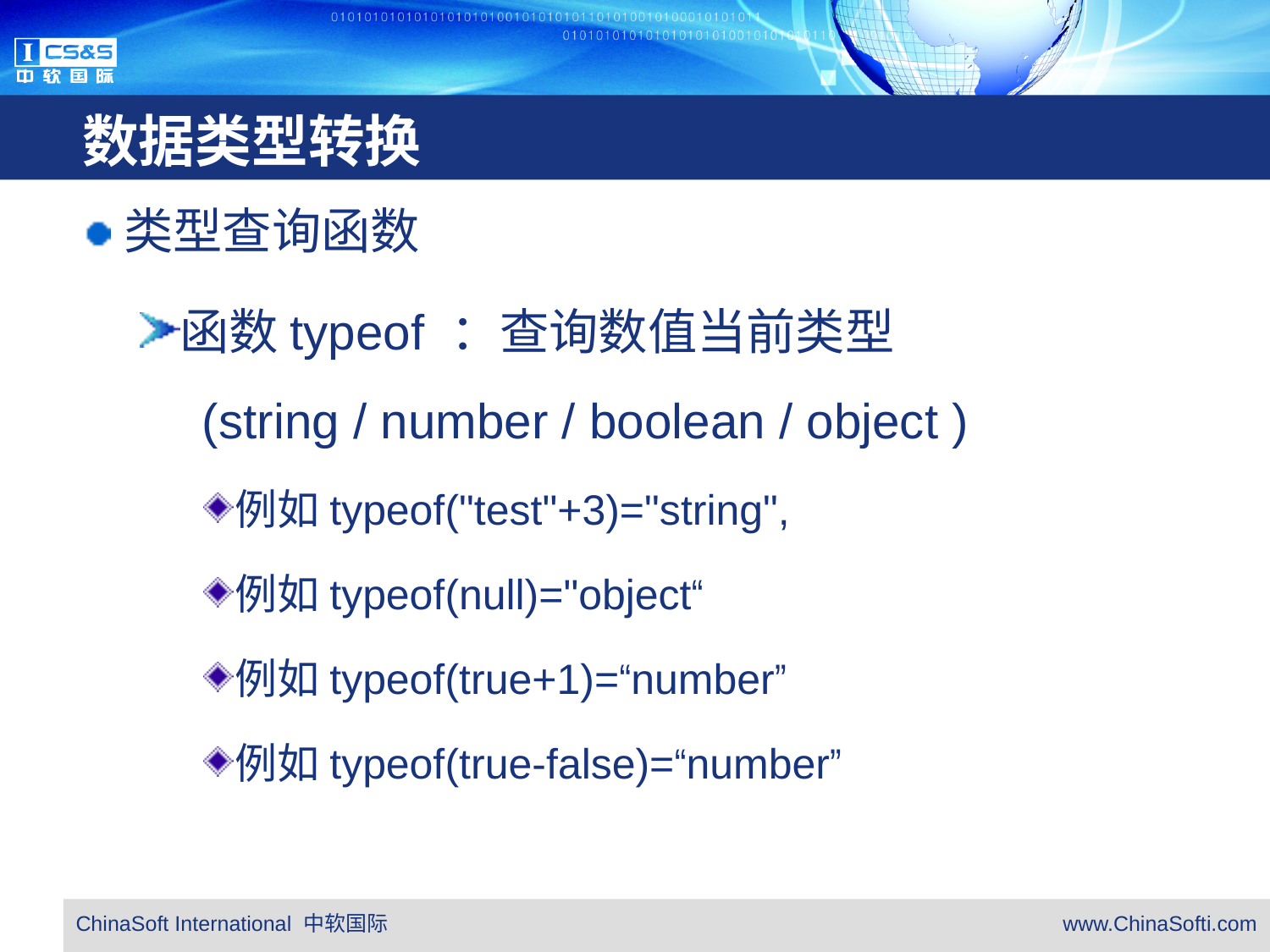

# 数据类型转换
类型查询函数
函数typeof ：查询数值当前类型
 (string / number / boolean / object )
例如typeof("test"+3)="string",
例如typeof(null)="object“
例如typeof(true+1)=“number”
例如typeof(true-false)=“number”